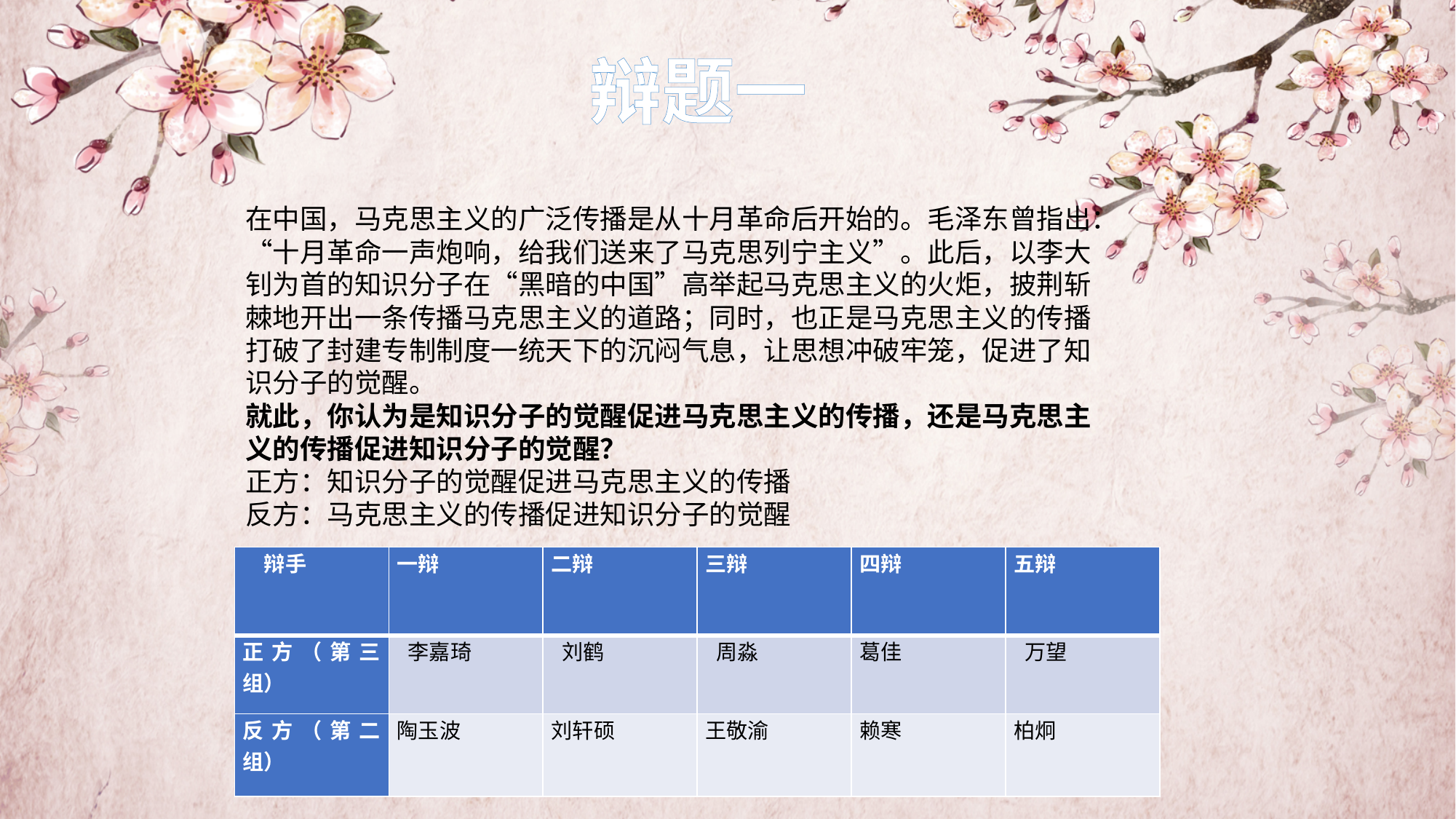

辩题一
在中国，马克思主义的广泛传播是从十月革命后开始的。毛泽东曾指出：“十月革命一声炮响，给我们送来了马克思列宁主义”。此后，以李大钊为首的知识分子在“黑暗的中国”高举起马克思主义的火炬，披荆斩棘地开出一条传播马克思主义的道路；同时，也正是马克思主义的传播打破了封建专制制度一统天下的沉闷气息，让思想冲破牢笼，促进了知识分子的觉醒。
就此，你认为是知识分子的觉醒促进马克思主义的传播，还是马克思主义的传播促进知识分子的觉醒？
正方：知识分子的觉醒促进马克思主义的传播
反方：马克思主义的传播促进知识分子的觉醒
| 辩手 | 一辩 | 二辩 | 三辩 | 四辩 | 五辩 |
| --- | --- | --- | --- | --- | --- |
| 正方（第三组） | 李嘉琦 | 刘鹤 | 周淼 | 葛佳 | 万望 |
| 反方（第二组） | 陶玉波 | 刘轩硕 | 王敬渝 | 赖寒 | 柏炯 |